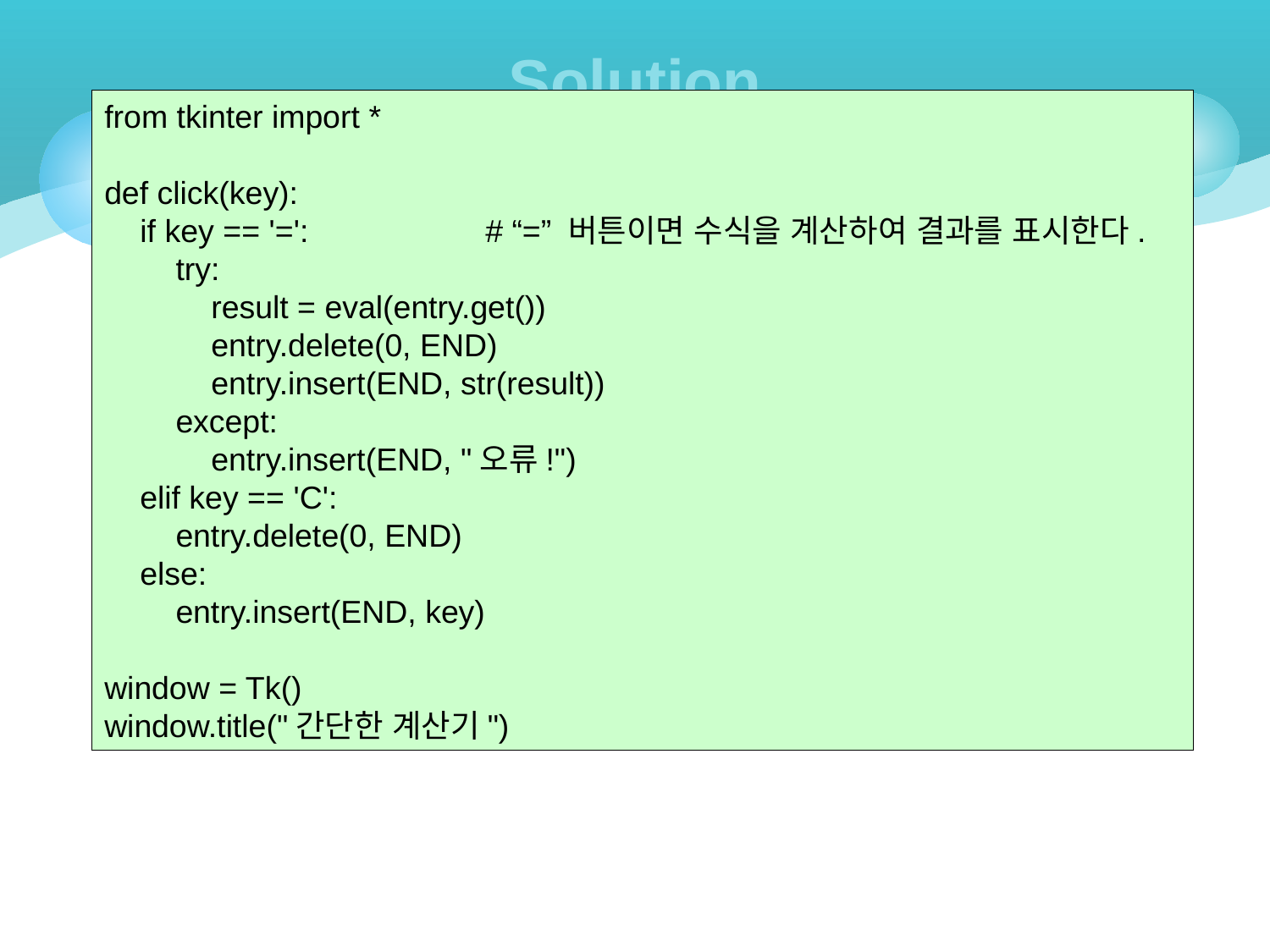

# Solution
from tkinter import *

def click(key):
    if key == '=':		# “=” 버튼이면 수식을 계산하여 결과를 표시한다.
        try:
            result = eval(entry.get())
            entry.delete(0, END)
            entry.insert(END, str(result))
        except:
            entry.insert(END, "오류!")
    elif key == 'C':
        entry.delete(0, END)
    else:
        entry.insert(END, key)

window = Tk()
window.title("간단한 계산기")